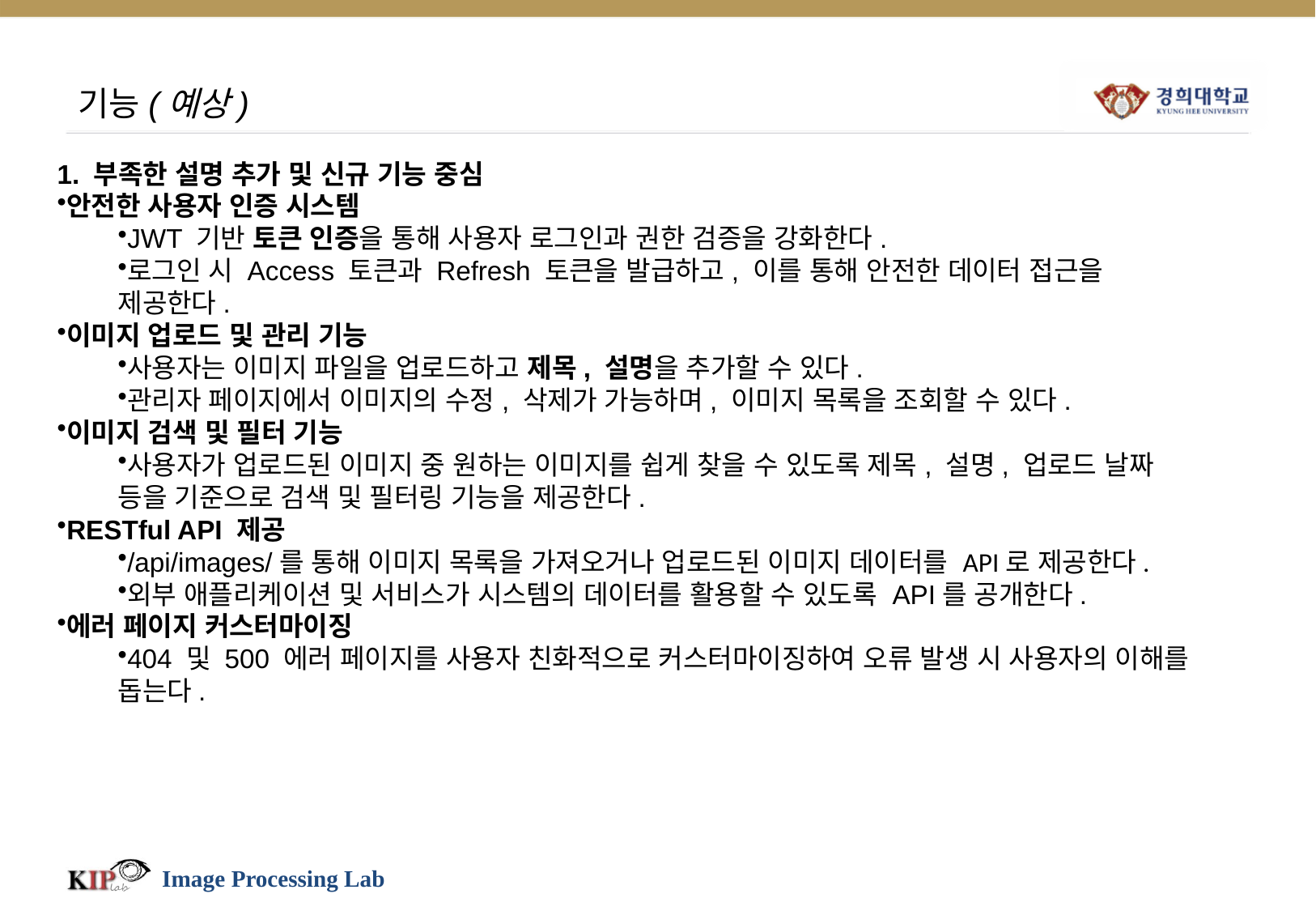

# 기능(예상)
1. 부족한 설명 추가 및 신규 기능 중심
안전한 사용자 인증 시스템
JWT 기반 토큰 인증을 통해 사용자 로그인과 권한 검증을 강화한다.
로그인 시 Access 토큰과 Refresh 토큰을 발급하고, 이를 통해 안전한 데이터 접근을 제공한다.
이미지 업로드 및 관리 기능
사용자는 이미지 파일을 업로드하고 제목, 설명을 추가할 수 있다.
관리자 페이지에서 이미지의 수정, 삭제가 가능하며, 이미지 목록을 조회할 수 있다.
이미지 검색 및 필터 기능
사용자가 업로드된 이미지 중 원하는 이미지를 쉽게 찾을 수 있도록 제목, 설명, 업로드 날짜 등을 기준으로 검색 및 필터링 기능을 제공한다.
RESTful API 제공
/api/images/를 통해 이미지 목록을 가져오거나 업로드된 이미지 데이터를 API로 제공한다.
외부 애플리케이션 및 서비스가 시스템의 데이터를 활용할 수 있도록 API를 공개한다.
에러 페이지 커스터마이징
404 및 500 에러 페이지를 사용자 친화적으로 커스터마이징하여 오류 발생 시 사용자의 이해를 돕는다.

Image Processing Lab